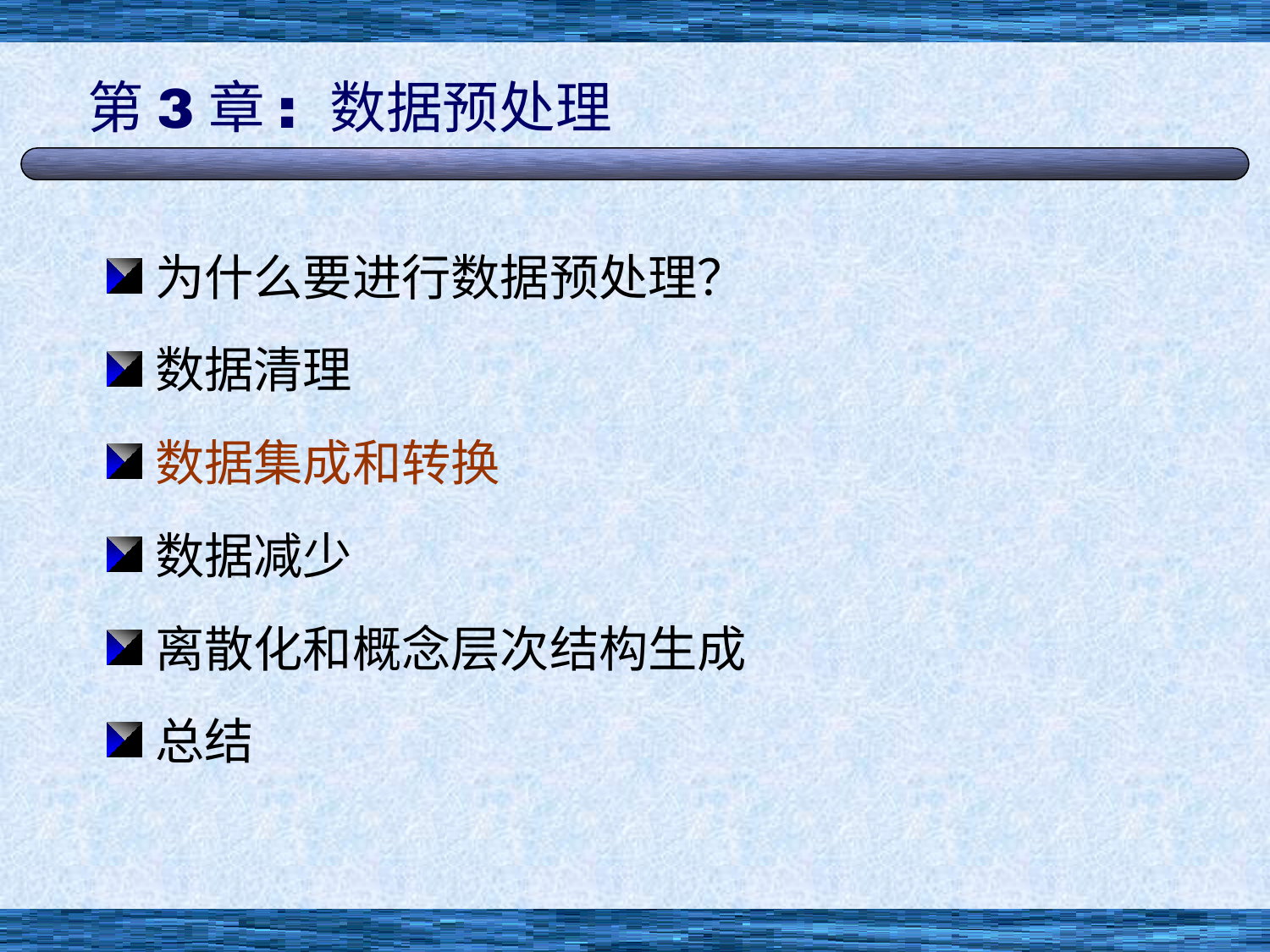

# 第3章: 数据预处理
为什么要进行数据预处理？
数据清理
数据集成和转换
数据减少
离散化和概念层次结构生成
总结